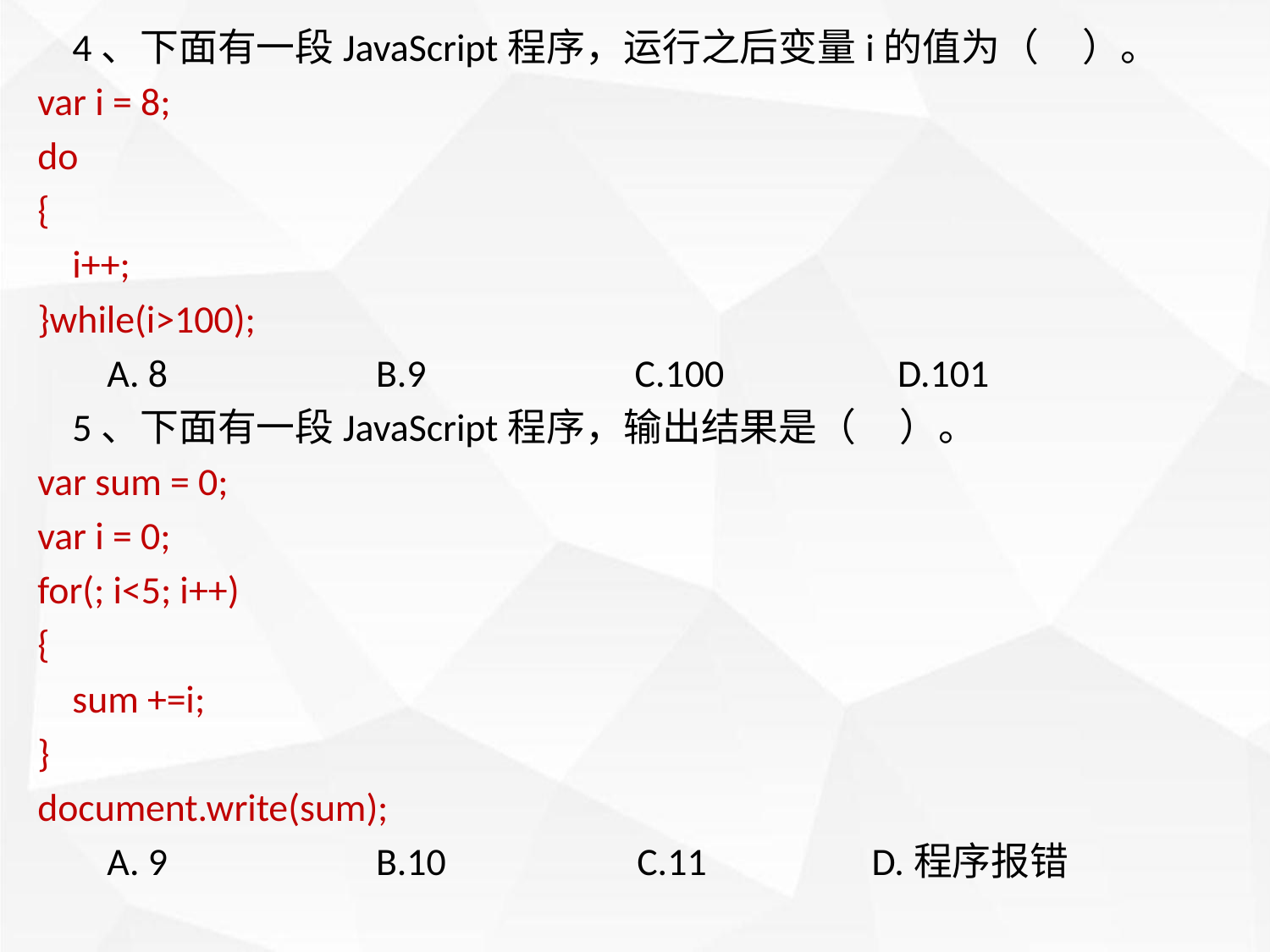

4、下面有一段JavaScript程序，运行之后变量i的值为（     ）。
var i = 8;
do
{
    i++;
}while(i>100);
        A. 8                        B.9                        C.100                    D.101
    5、下面有一段JavaScript程序，输出结果是（     ）。
var sum = 0;
var i = 0;
for(; i<5; i++)
{
    sum +=i;
}
document.write(sum);
        A. 9                        B.10                      C.11                   D.程序报错